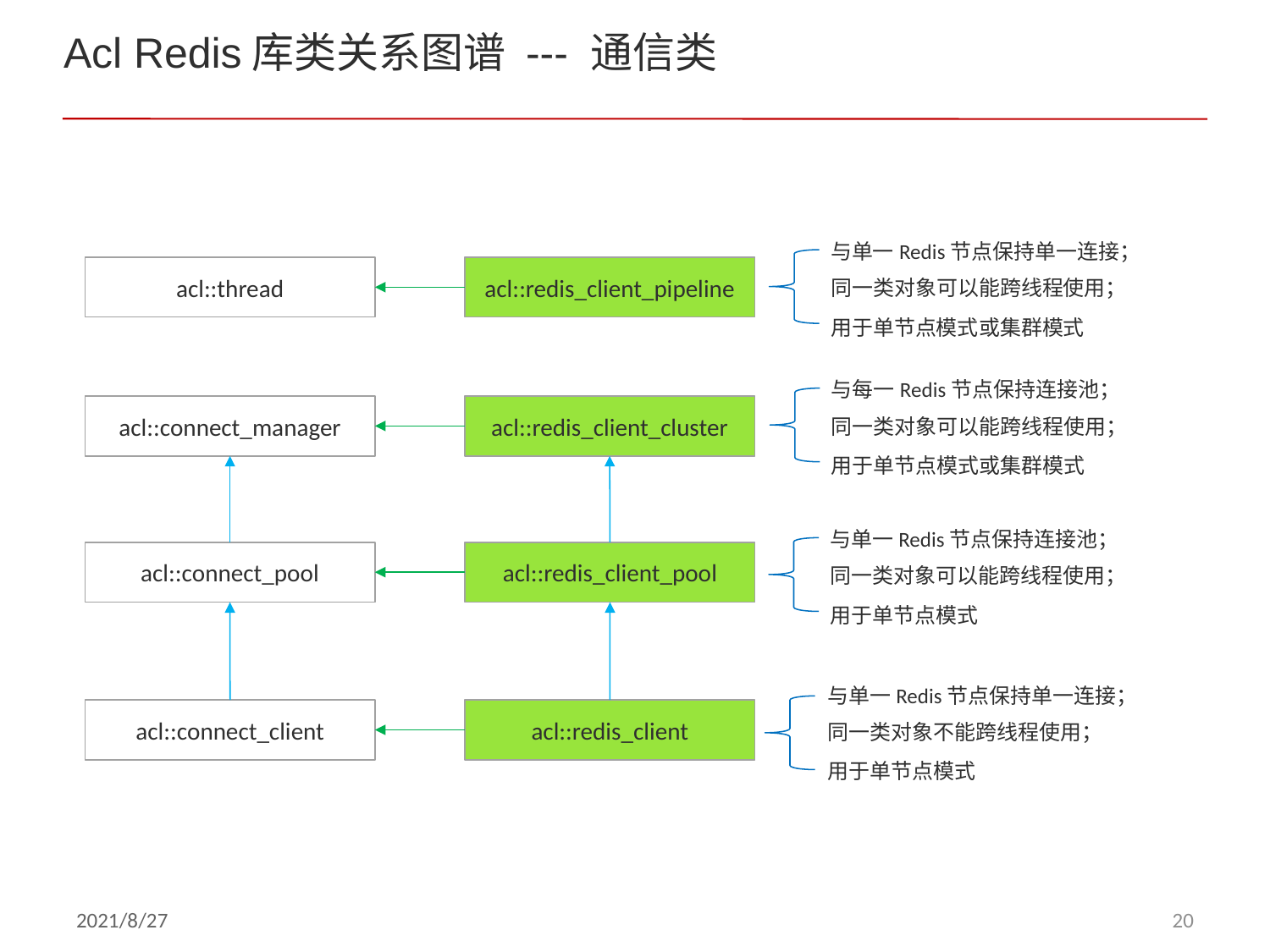

# Acl Redis库类关系图谱 --- 通信类
与单一Redis节点保持单一连接；

acl::thread
acl::redis_client_pipeline
同一类对象可以能跨线程使用；
用于单节点模式或集群模式
与每一Redis节点保持连接池；

acl::connect_manager
acl::redis_client_cluster
同一类对象可以能跨线程使用；
用于单节点模式或集群模式
与单一Redis节点保持连接池；

acl::connect_pool
acl::redis_client_pool
同一类对象可以能跨线程使用；
用于单节点模式
与单一Redis节点保持单一连接；

acl::connect_client
acl::redis_client
同一类对象不能跨线程使用；
用于单节点模式